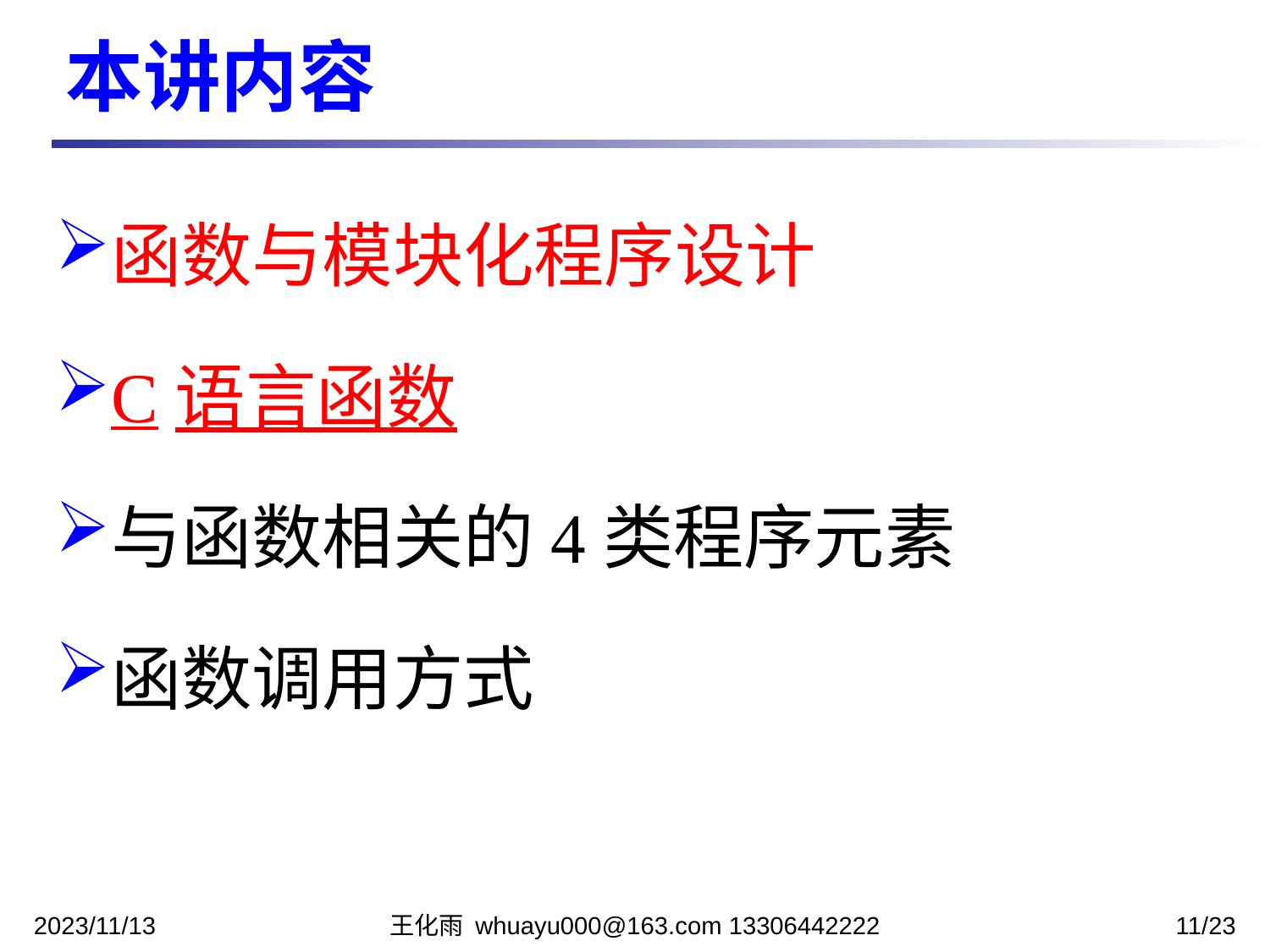

本讲内容
函数与模块化程序设计
C语言函数
与函数相关的4类程序元素
函数调用方式
2023/11/13
王化雨 whuayu000@163.com 13306442222
11/23